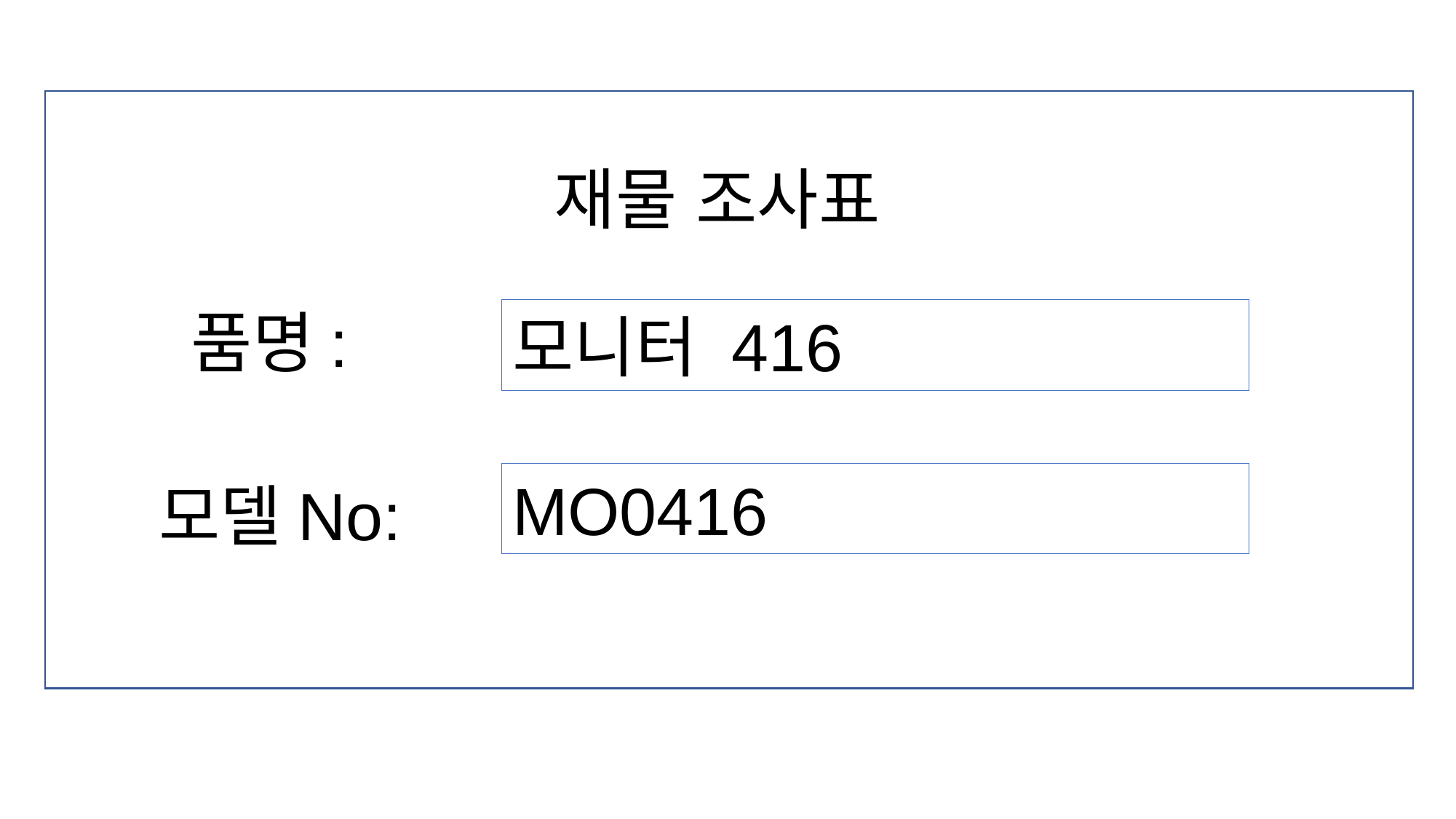

재물 조사표
품명:
모니터 416
MO0416
모델No: